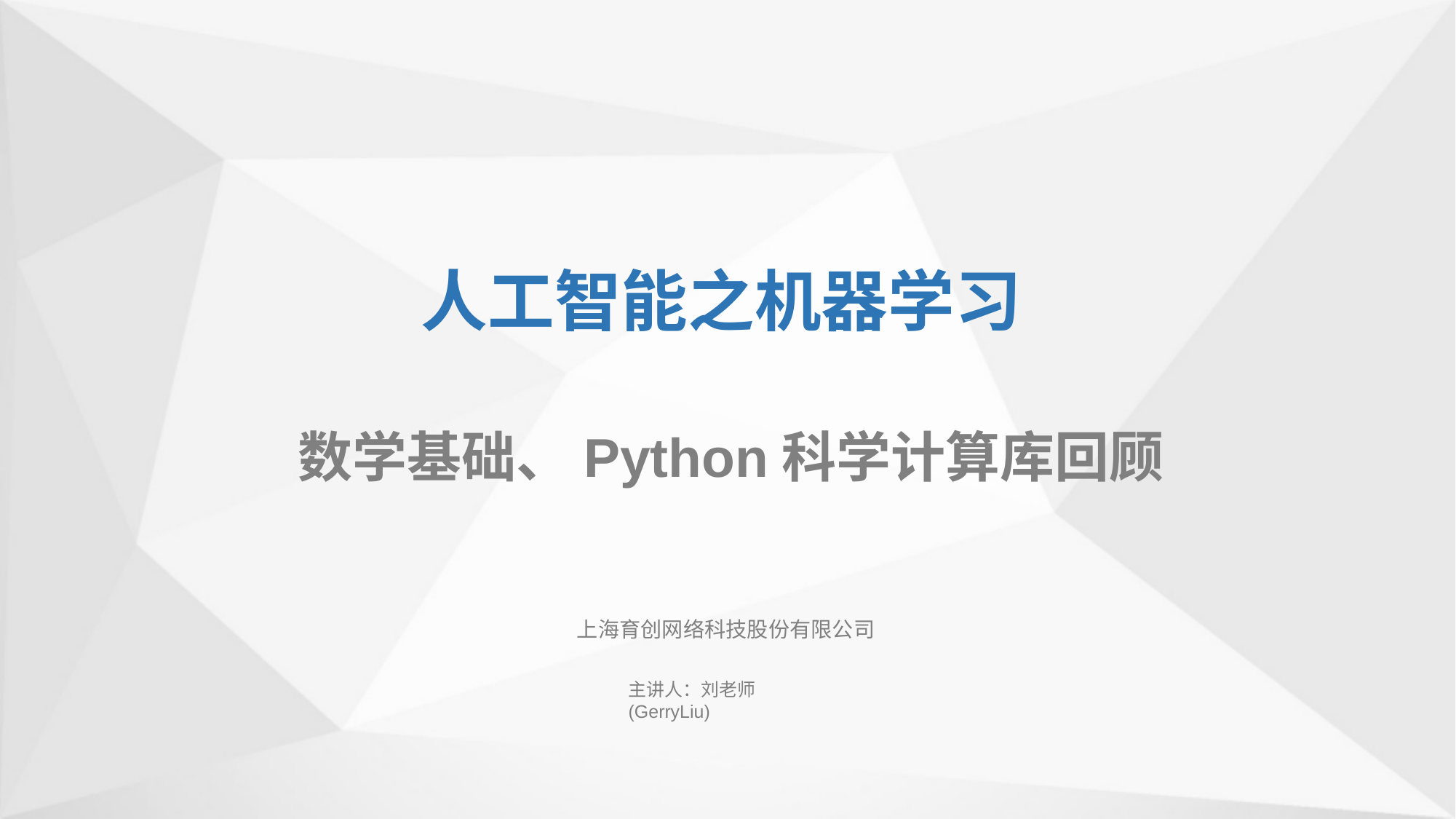

人工智能之机器学习
数学基础、Python科学计算库回顾
上海育创网络科技股份有限公司
主讲人：刘老师(GerryLiu)